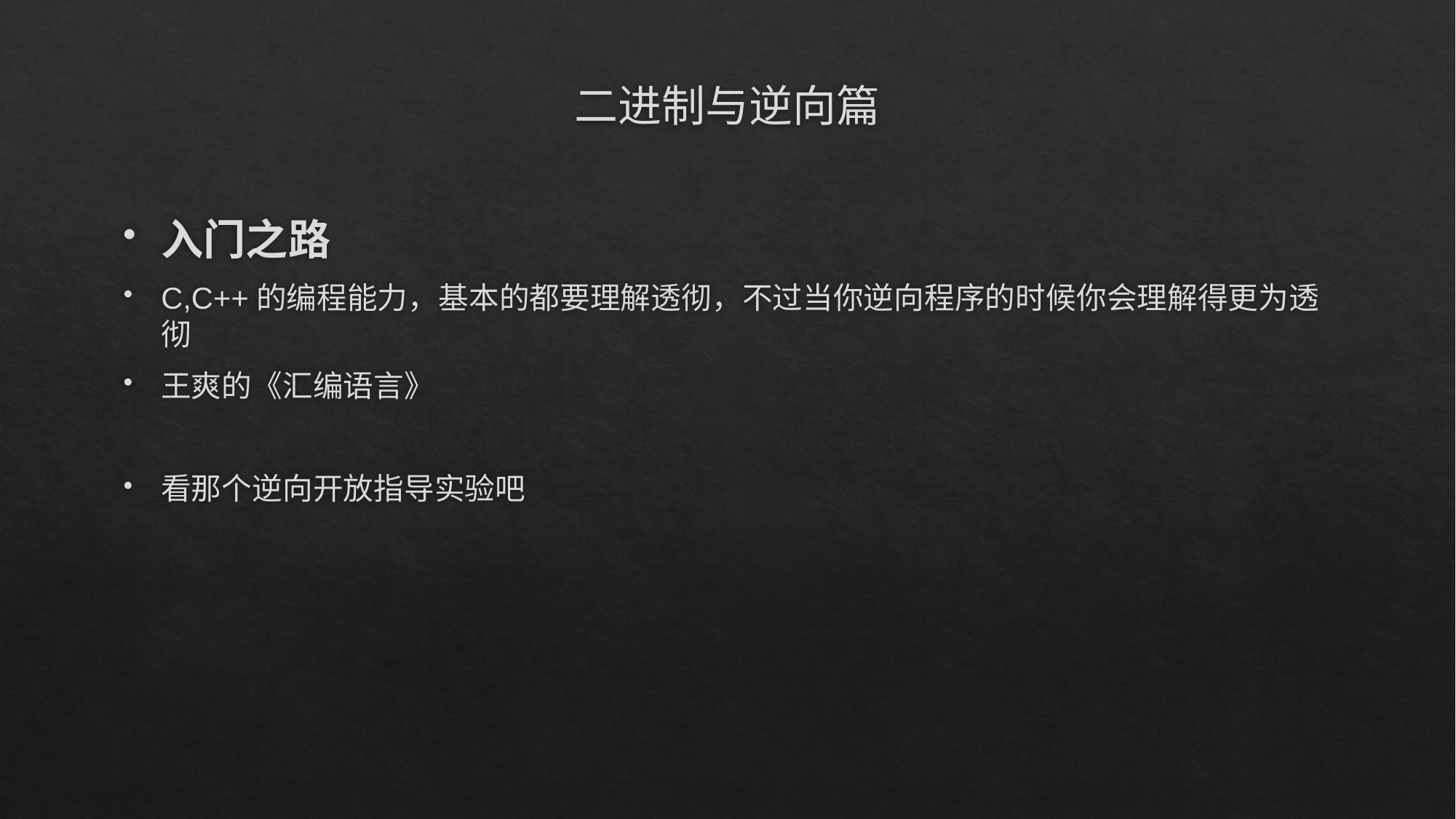

# 二进制与逆向篇
入门之路
C,C++的编程能力，基本的都要理解透彻，不过当你逆向程序的时候你会理解得更为透彻
王爽的《汇编语言》

看那个逆向开放指导实验吧